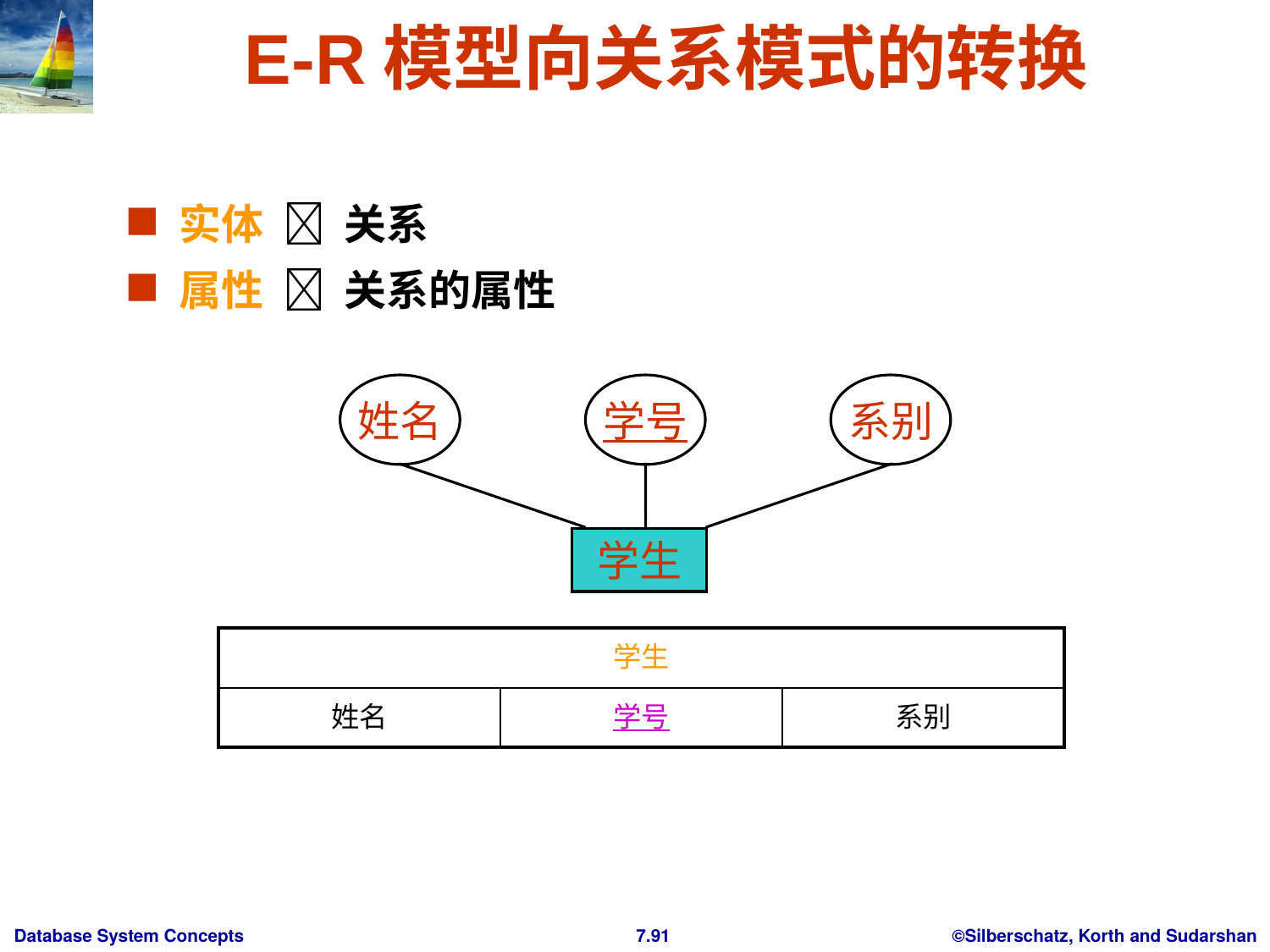

# E-R模型向关系模式的转换
实体  →  关系
属性  →  关系的属性
姓名
学号
系别

学生
| 学生 |  |  |
| --- | --- | --- |
| 姓名 | 学号 | 系别 |